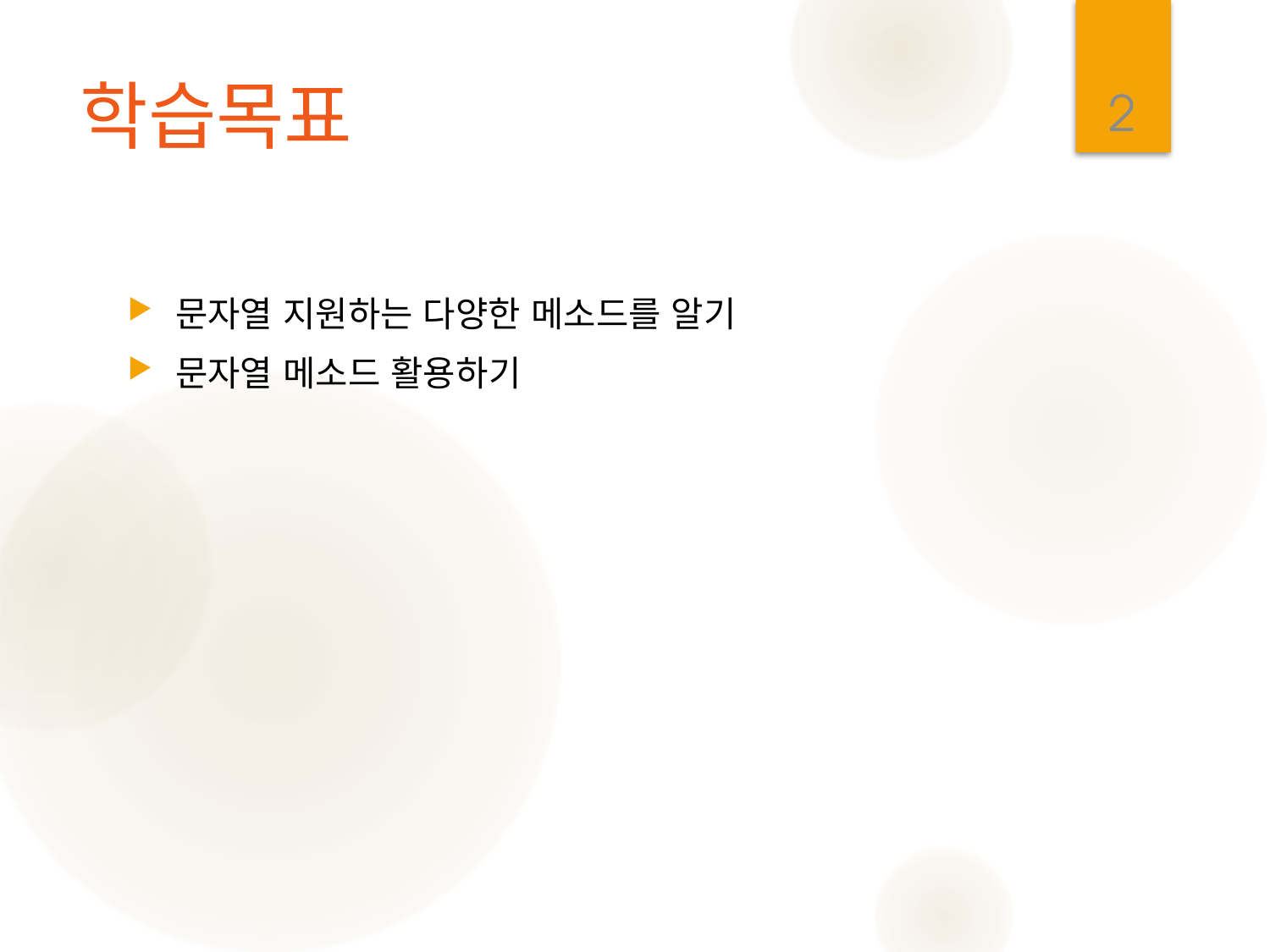

2
# 학습목표
문자열 지원하는 다양한 메소드를 알기
문자열 메소드 활용하기